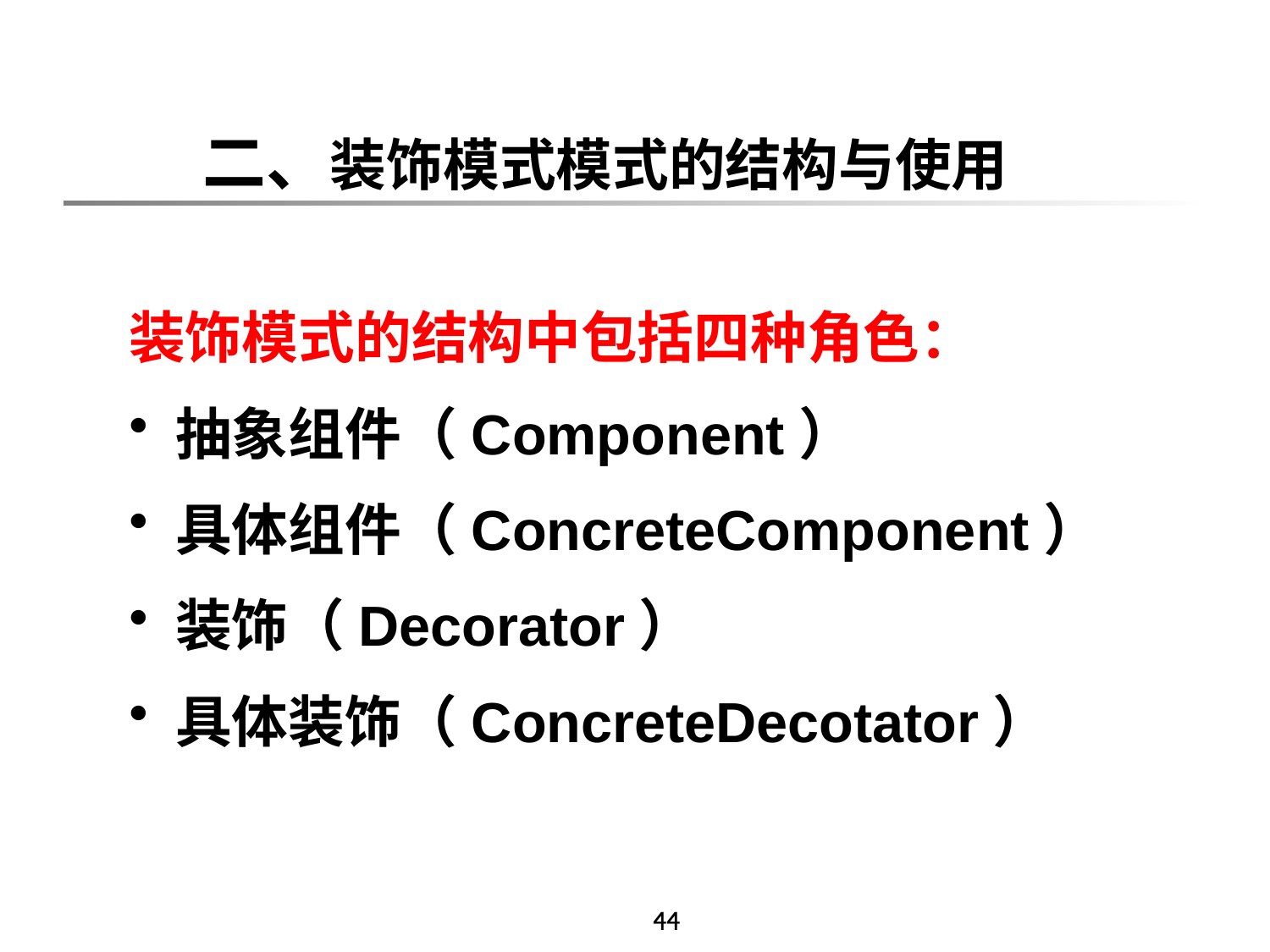

二、装饰模式模式的结构与使用

装饰模式的结构中包括四种角色：
 抽象组件（Component）
 具体组件（ConcreteComponent）
 装饰（Decorator）
 具体装饰（ConcreteDecotator）

44